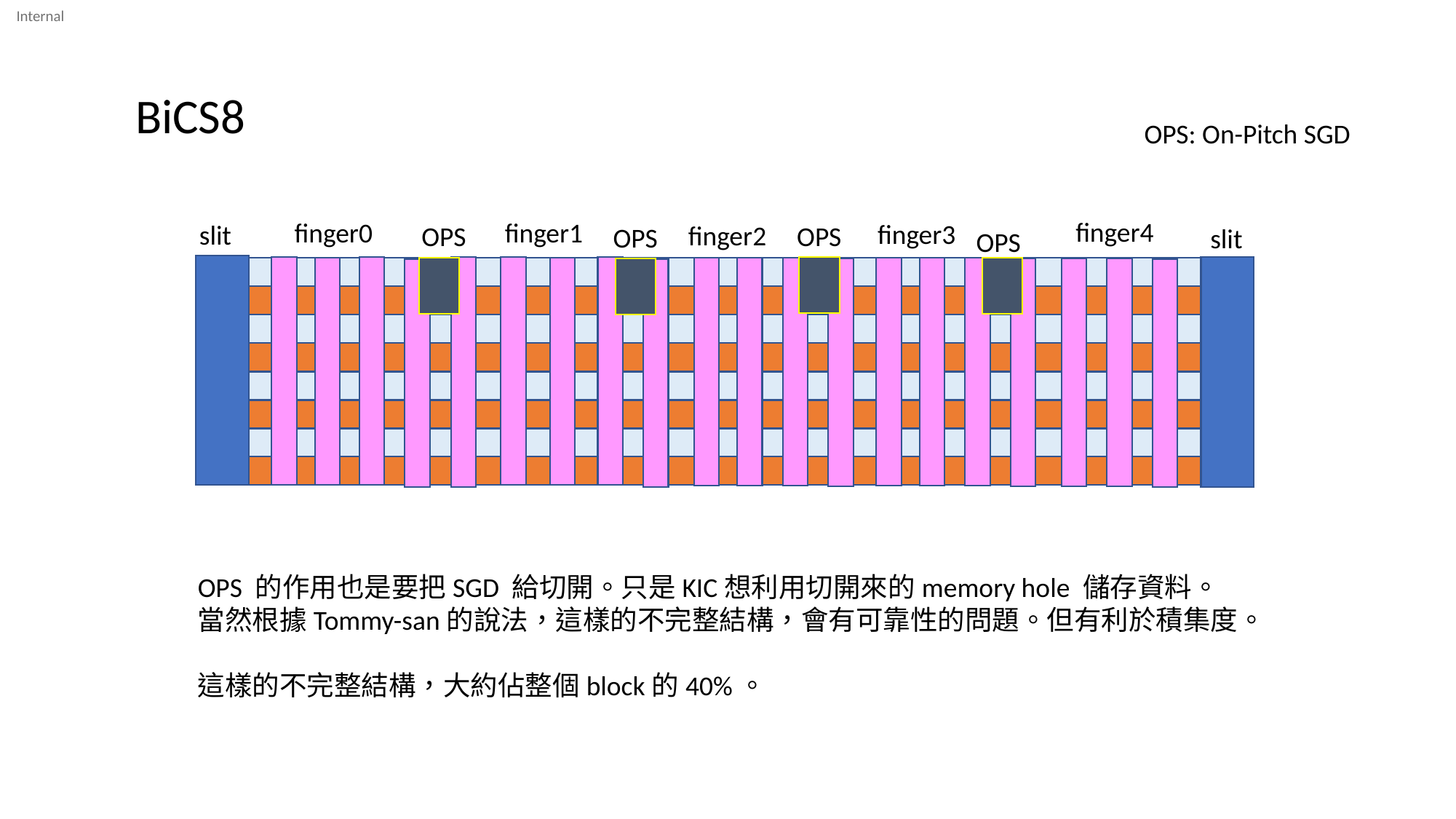

BiCS8
OPS: On-Pitch SGD
finger4
finger0
finger1
finger3
slit
finger2
OPS
OPS
OPS
slit
OPS

OPS 的作用也是要把SGD 給切開。只是KIC想利用切開來的memory hole 儲存資料。
當然根據Tommy-san的說法，這樣的不完整結構，會有可靠性的問題。但有利於積集度。

這樣的不完整結構，大約佔整個block的40%。